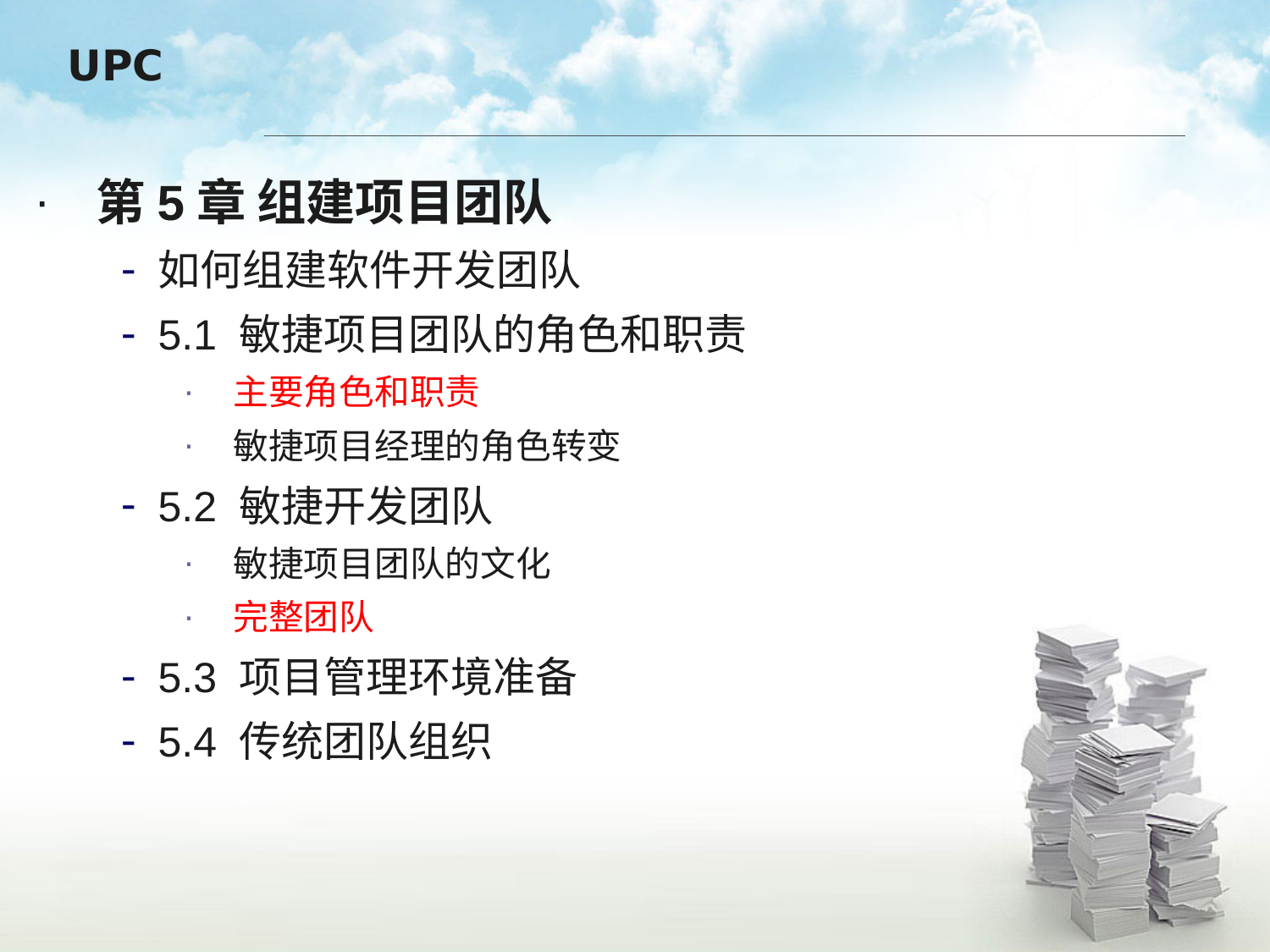

第5章 组建项目团队
如何组建软件开发团队
5.1 敏捷项目团队的角色和职责
主要角色和职责
敏捷项目经理的角色转变
5.2 敏捷开发团队
敏捷项目团队的文化
完整团队
5.3 项目管理环境准备
5.4 传统团队组织